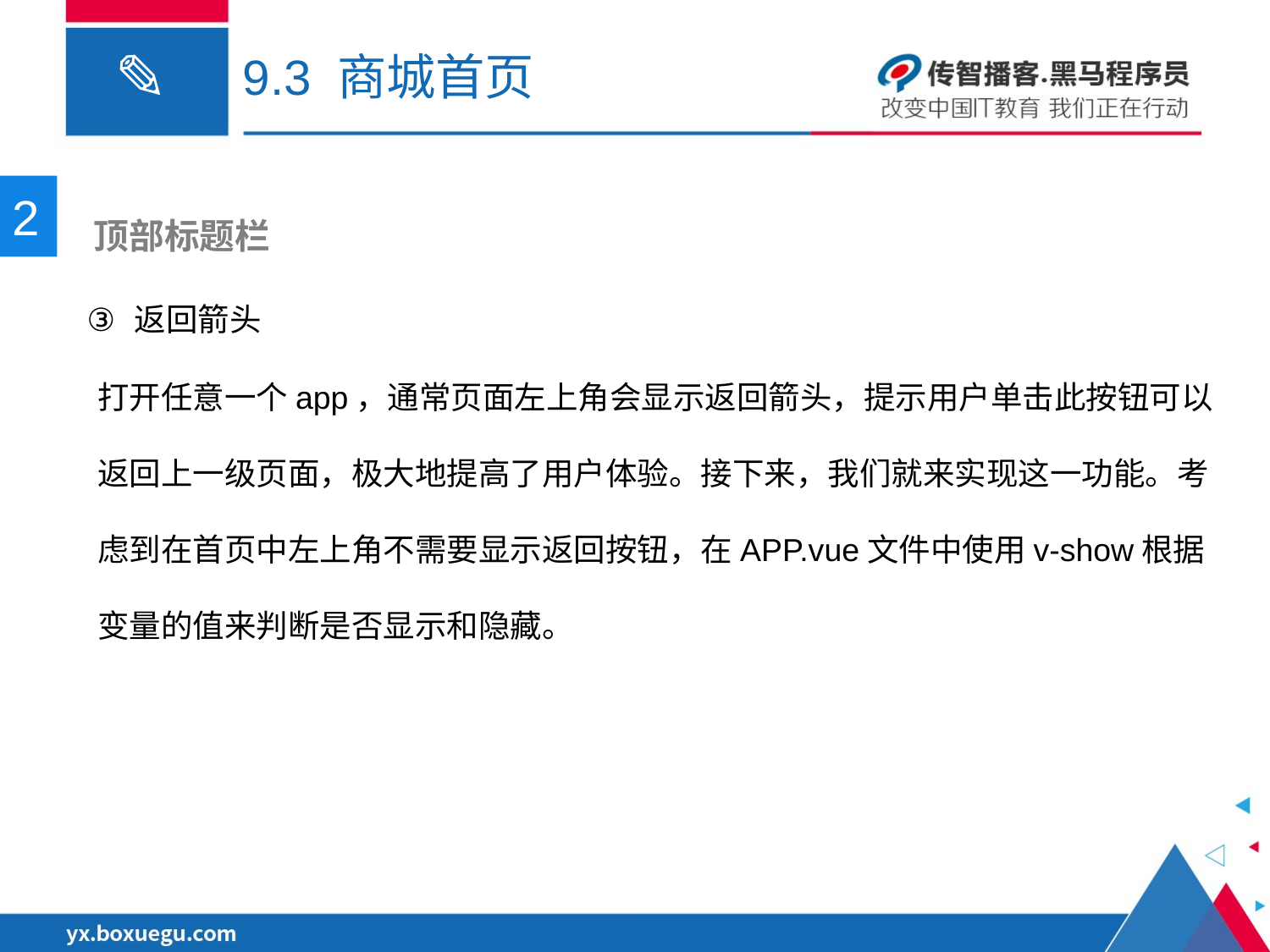

# 9.3 商城首页

2
  顶部标题栏
返回箭头
打开任意一个app，通常页面左上角会显示返回箭头，提示用户单击此按钮可以返回上一级页面，极大地提高了用户体验。接下来，我们就来实现这一功能。考虑到在首页中左上角不需要显示返回按钮，在APP.vue文件中使用v-show根据变量的值来判断是否显示和隐藏。